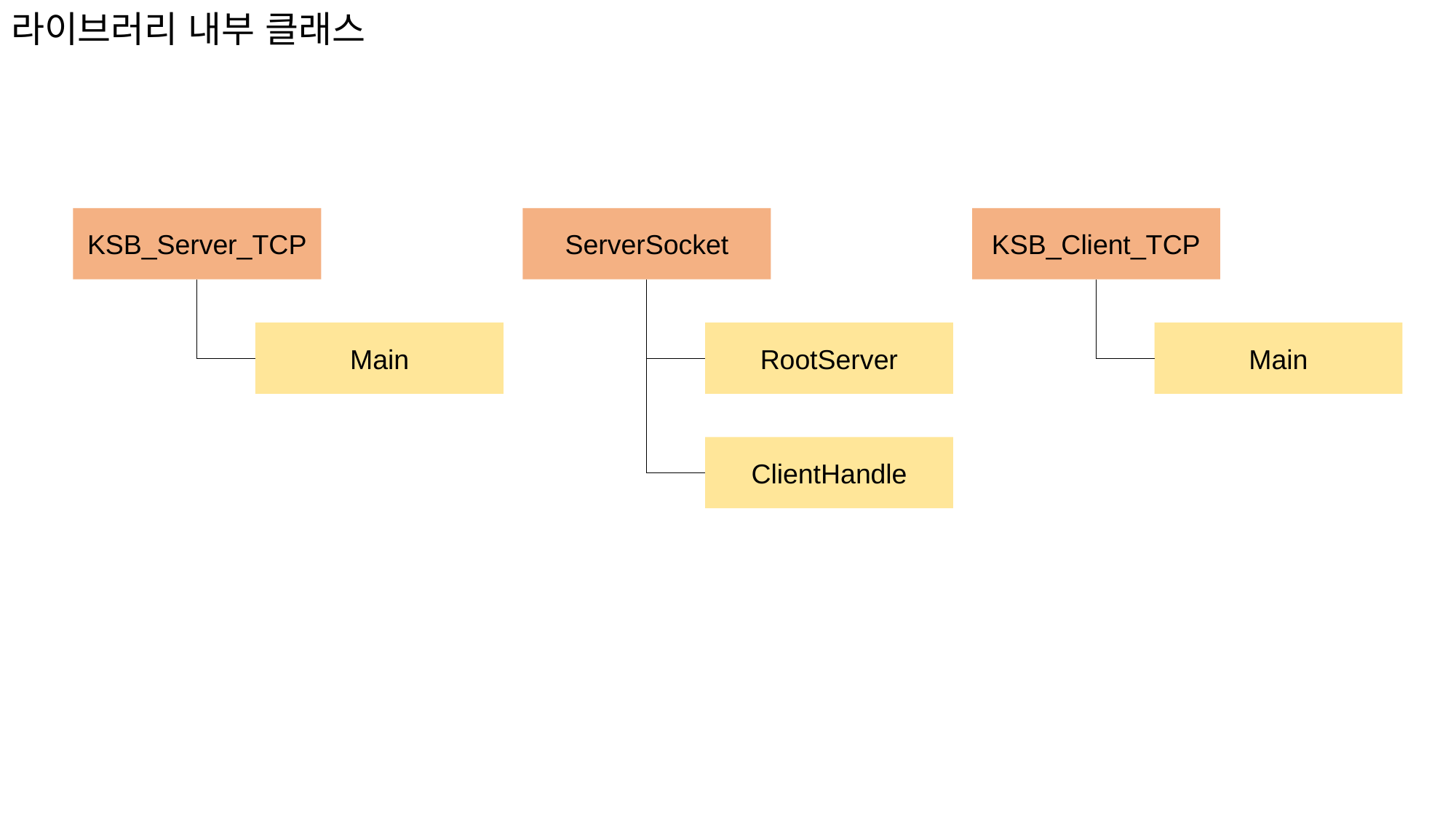

# 라이브러리 내부 클래스
KSB_Client_TCP
KSB_Server_TCP
ServerSocket
Main
Main
RootServer
ClientHandle